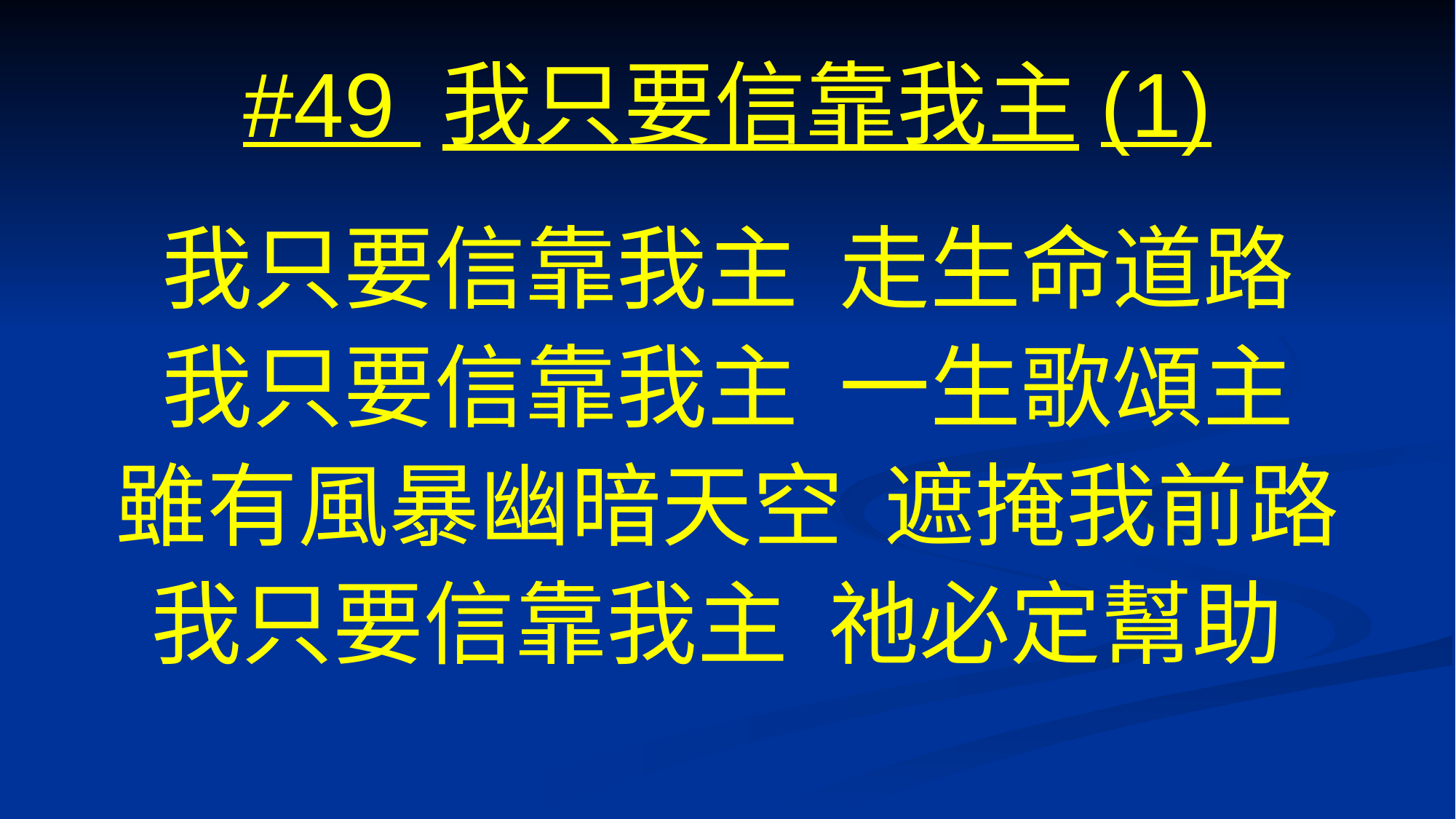

# #49 我只要信靠我主(1)
我只要信靠我主  走生命道路
我只要信靠我主  一生歌頌主
雖有風暴幽暗天空  遮掩我前路
我只要信靠我主  祂必定幫助